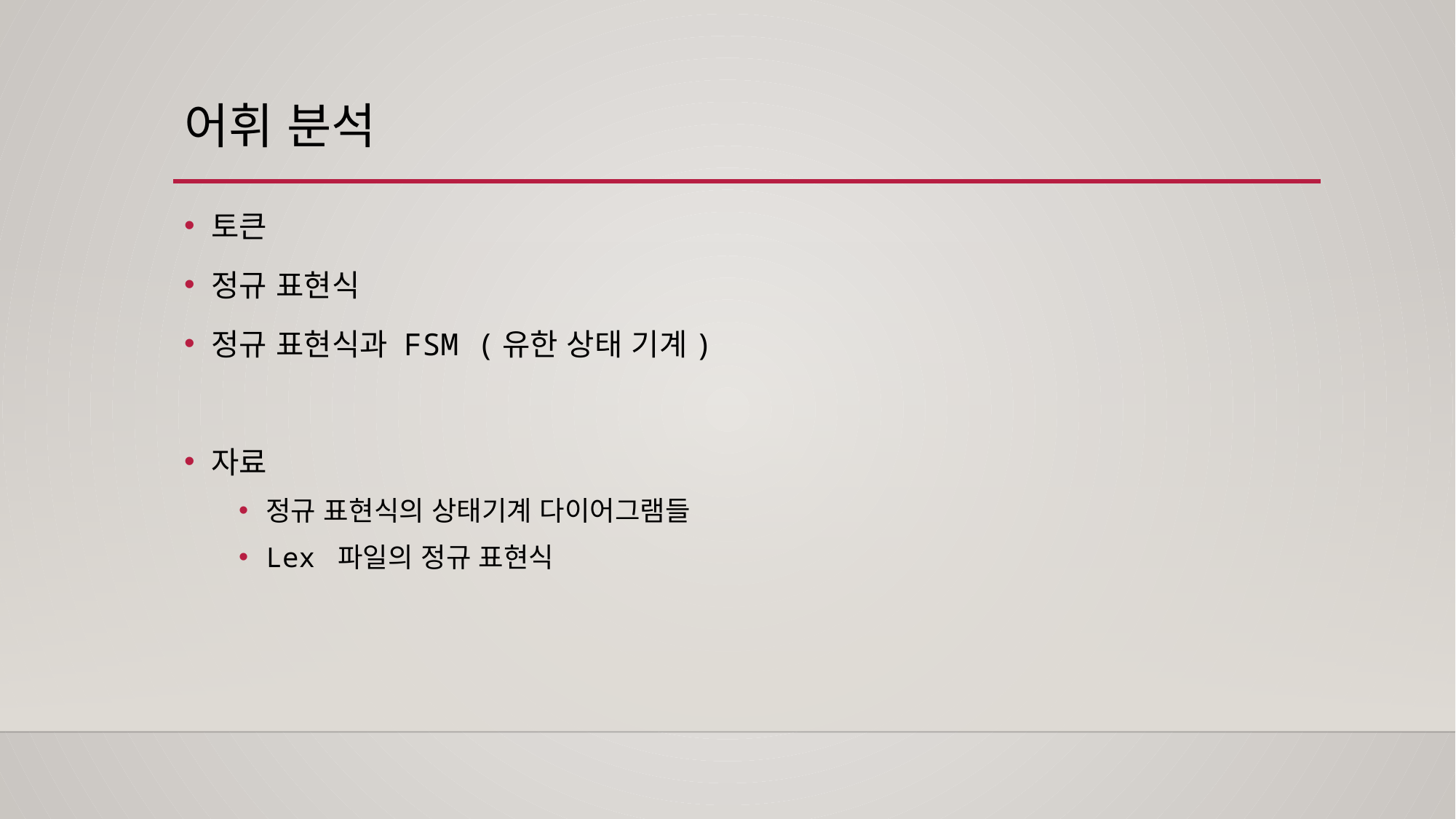

# 어휘 분석
토큰
정규 표현식
정규 표현식과 FSM (유한 상태 기계)

자료
정규 표현식의 상태기계 다이어그램들
Lex 파일의 정규 표현식